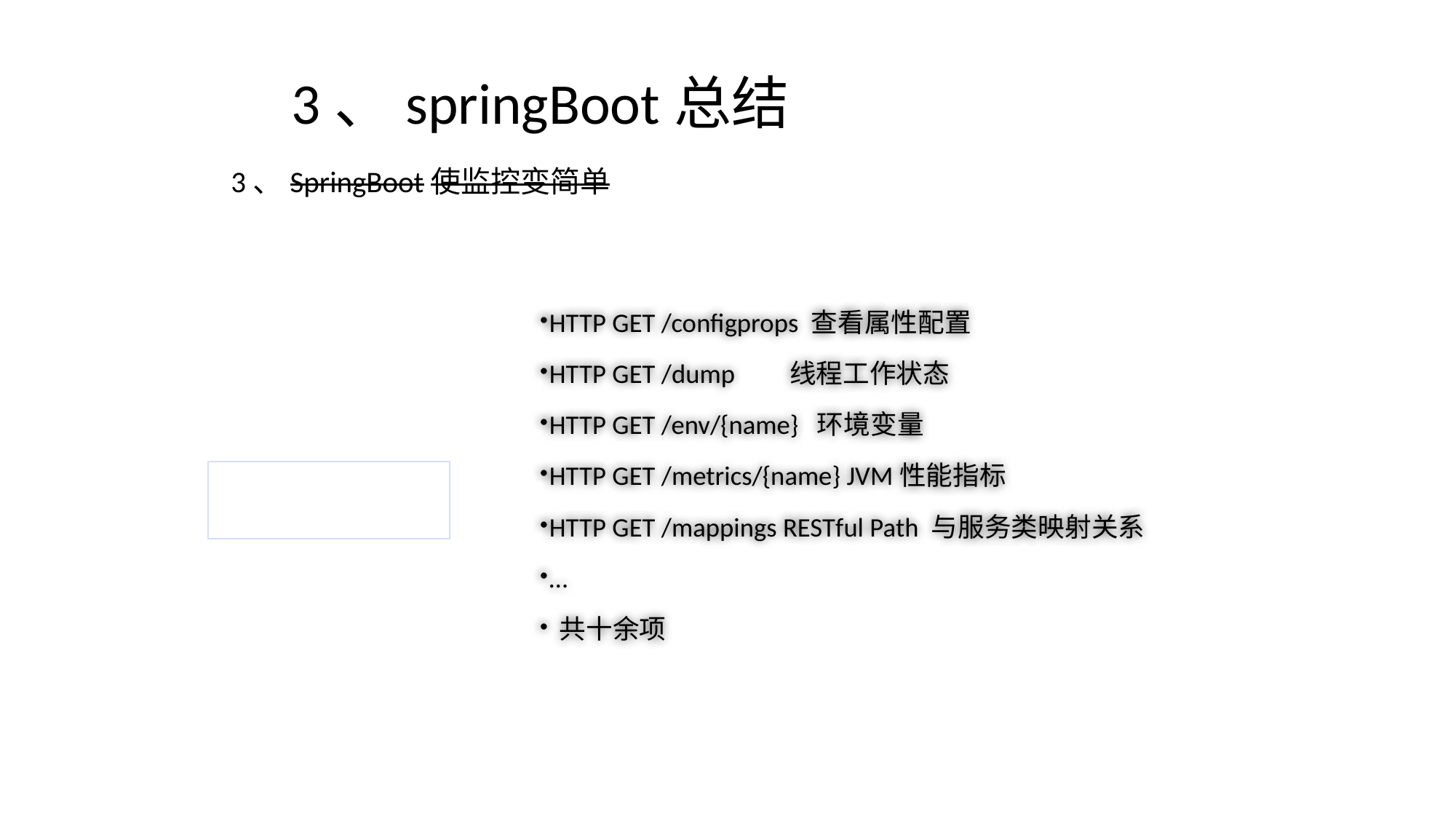

# 3、springBoot总结
3、SpringBoot使监控变简单

·HTTP GET /configprops 查看属性配置
·HTTP GET /dump        线程工作状态
·HTTP GET /env/{name}  环境变量
·HTTP GET /metrics/{name} JVM性能指标
·HTTP GET /mappings RESTful Path 与服务类映射关系
·…
·共十余项

Spring-boot-actuator